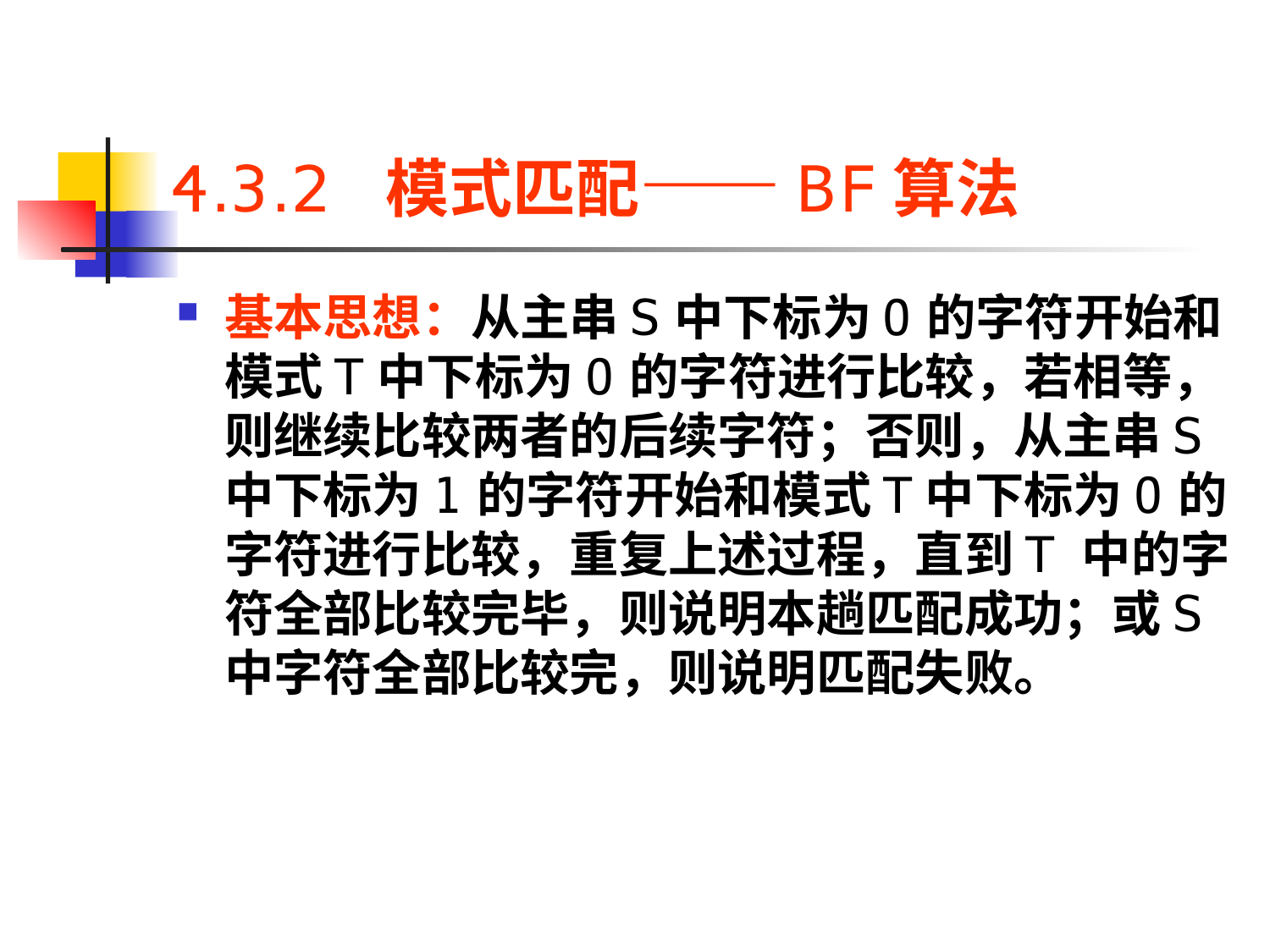

# 4.3.2  模式匹配——BF算法
基本思想：从主串S中下标为0的字符开始和模式T中下标为0的字符进行比较，若相等，则继续比较两者的后续字符；否则，从主串S中下标为1的字符开始和模式T中下标为0的字符进行比较，重复上述过程，直到T 中的字符全部比较完毕，则说明本趟匹配成功；或S中字符全部比较完，则说明匹配失败。